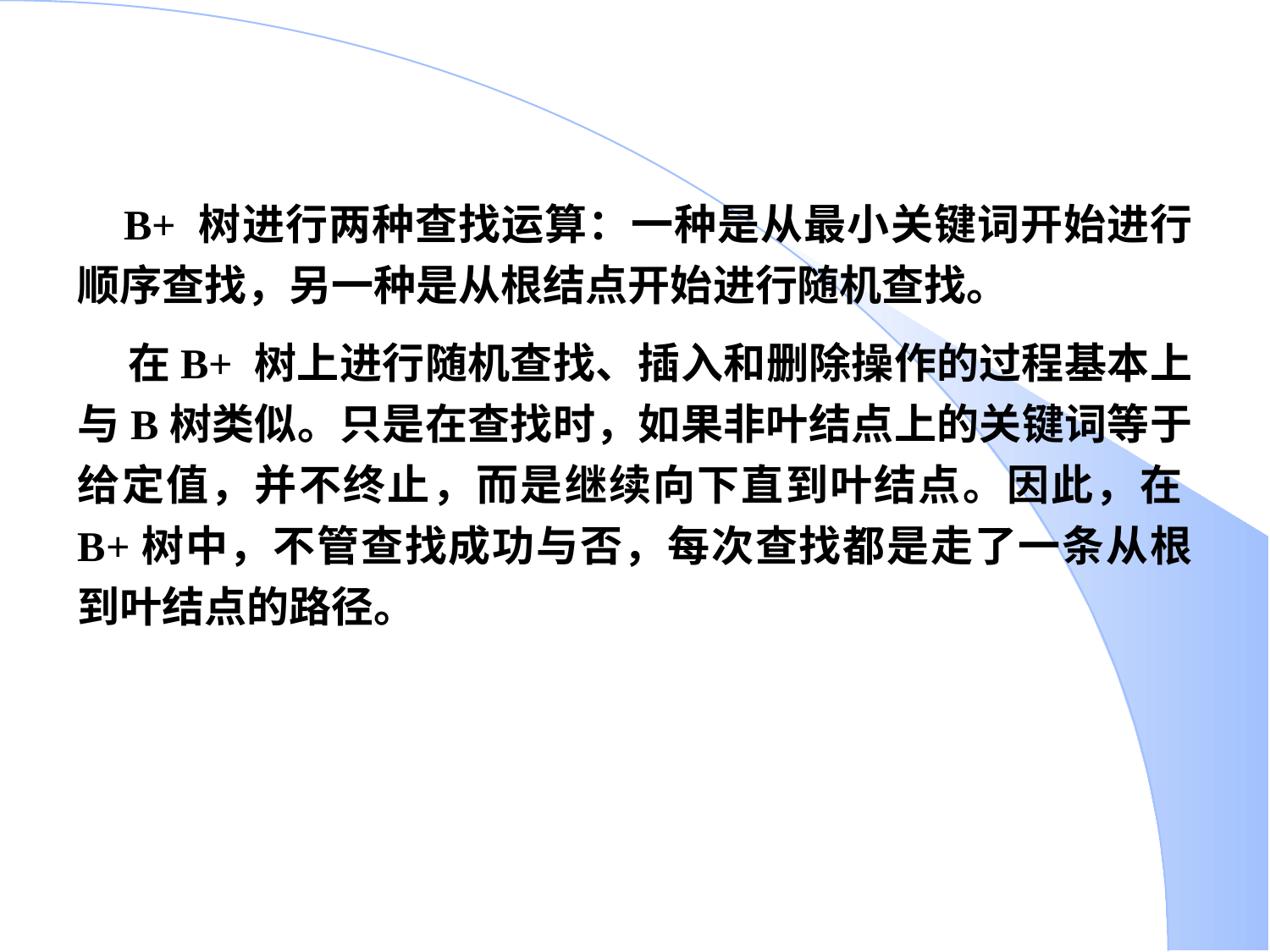

B+ 树进行两种查找运算：一种是从最小关键词开始进行顺序查找，另一种是从根结点开始进行随机查找。
    在B+ 树上进行随机查找、插入和删除操作的过程基本上与B树类似。只是在查找时，如果非叶结点上的关键词等于给定值，并不终止，而是继续向下直到叶结点。因此，在B+树中，不管查找成功与否，每次查找都是走了一条从根到叶结点的路径。